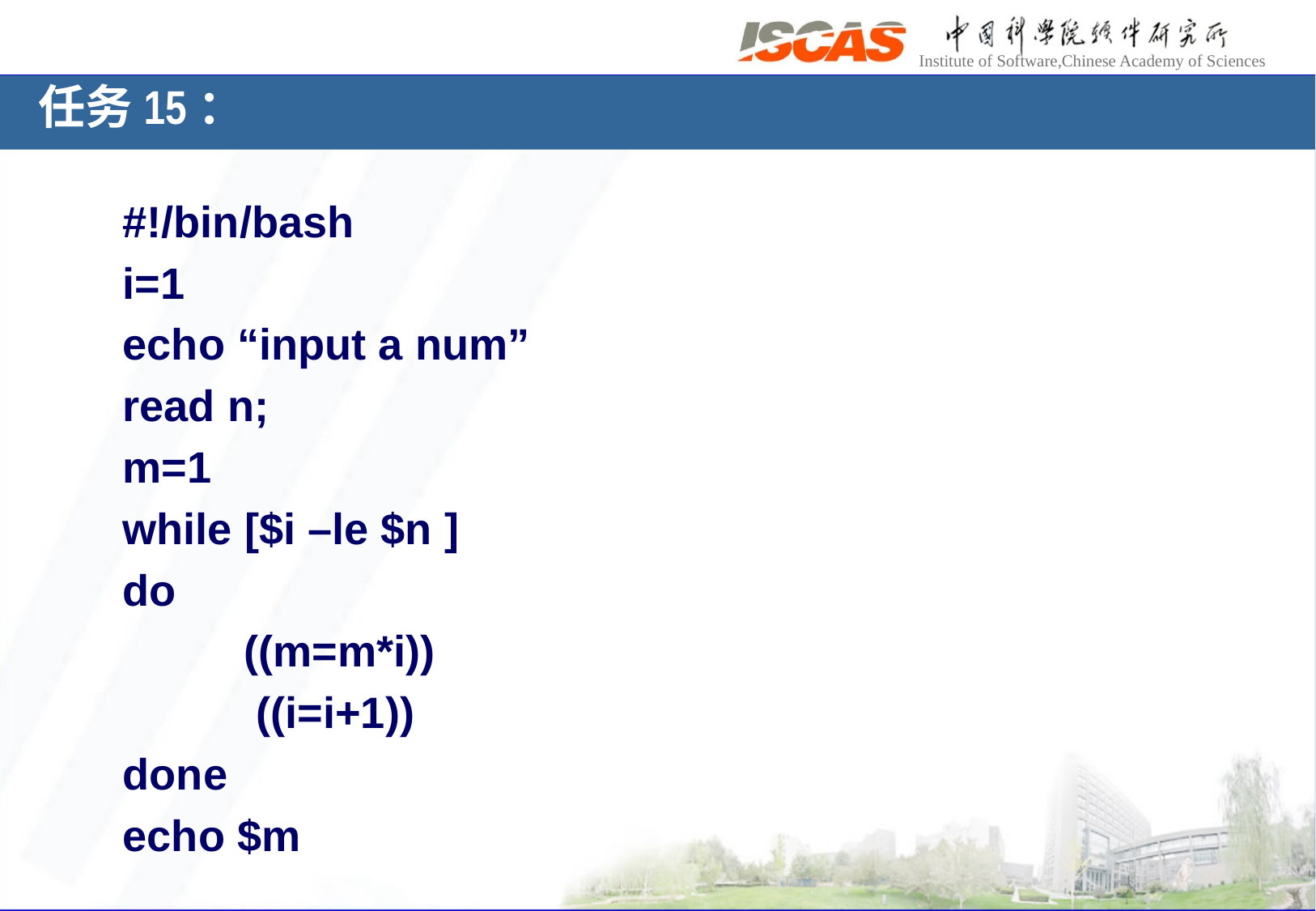

# 任务15：
#!/bin/bash
i=1
echo “input a num”
read n;
m=1
while [$i –le $n ]
do
	((m=m*i))
	 ((i=i+1))
done
echo $m